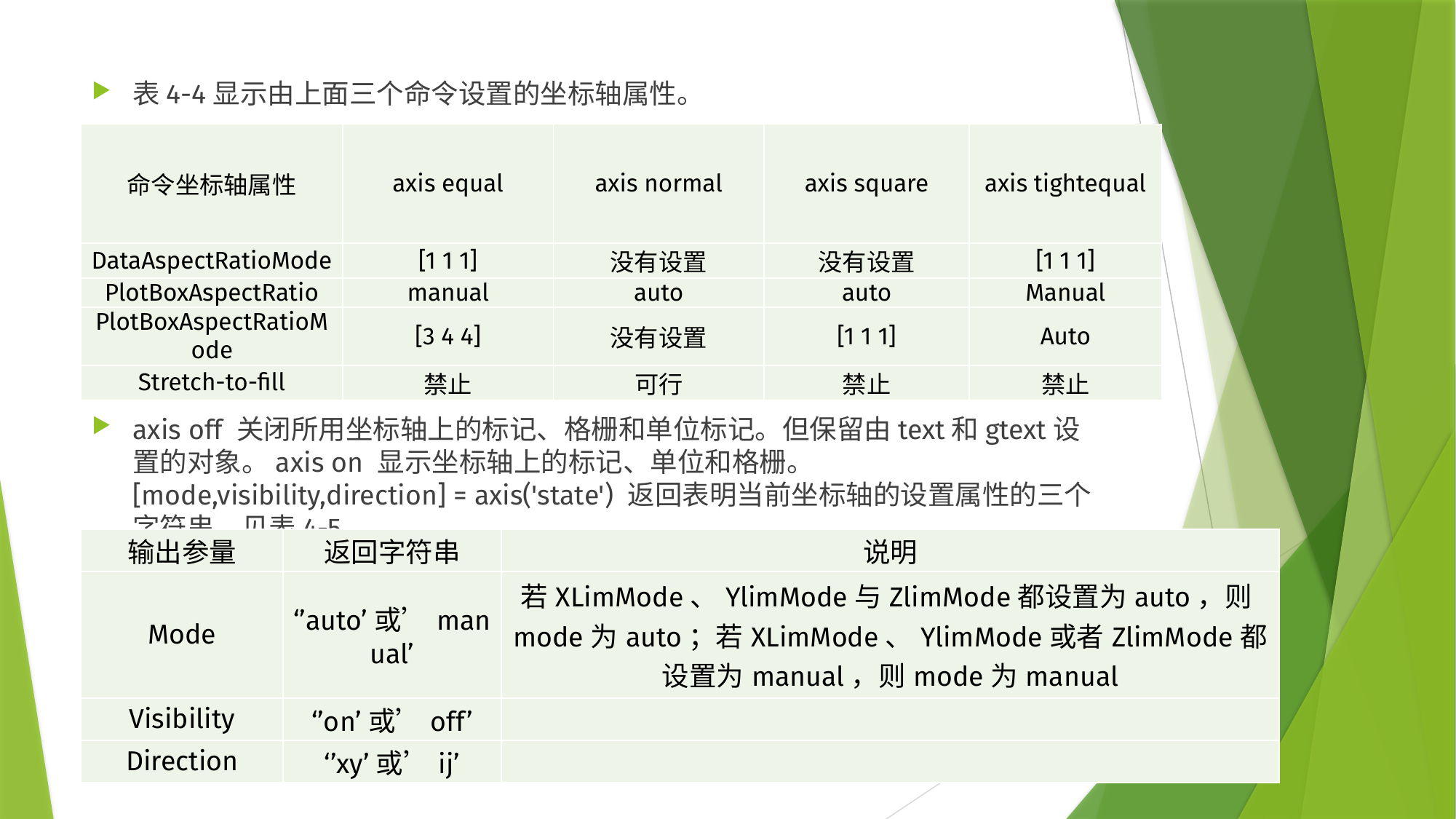

表4-4显示由上面三个命令设置的坐标轴属性。

axis off 关闭所用坐标轴上的标记、格栅和单位标记。但保留由text和gtext设置的对象。axis on 显示坐标轴上的标记、单位和格栅。[mode,visibility,direction] = axis('state') 返回表明当前坐标轴的设置属性的三个字符串，见表4-5。

| 命令坐标轴属性 | axis equal | axis normal | axis square | axis tightequal |
| --- | --- | --- | --- | --- |
| DataAspectRatioMode | [1 1 1] | 没有设置 | 没有设置 | [1 1 1] |
| PlotBoxAspectRatio | manual | auto | auto | Manual |
| PlotBoxAspectRatioMode | [3 4 4] | 没有设置 | [1 1 1] | Auto |
| Stretch-to-fill | 禁止 | 可行 | 禁止 | 禁止 |
| 输出参量 | 返回字符串 | 说明 |
| --- | --- | --- |
| Mode | ‘’auto’或’manual’ | 若XLimMode、YlimMode与ZlimMode都设置为auto，则mode为auto；若XLimMode、YlimMode或者ZlimMode都设置为manual，则mode为manual |
| Visibility | ‘’on’或’off’ |  |
| Direction | ‘’xy’或’ij’ |  |